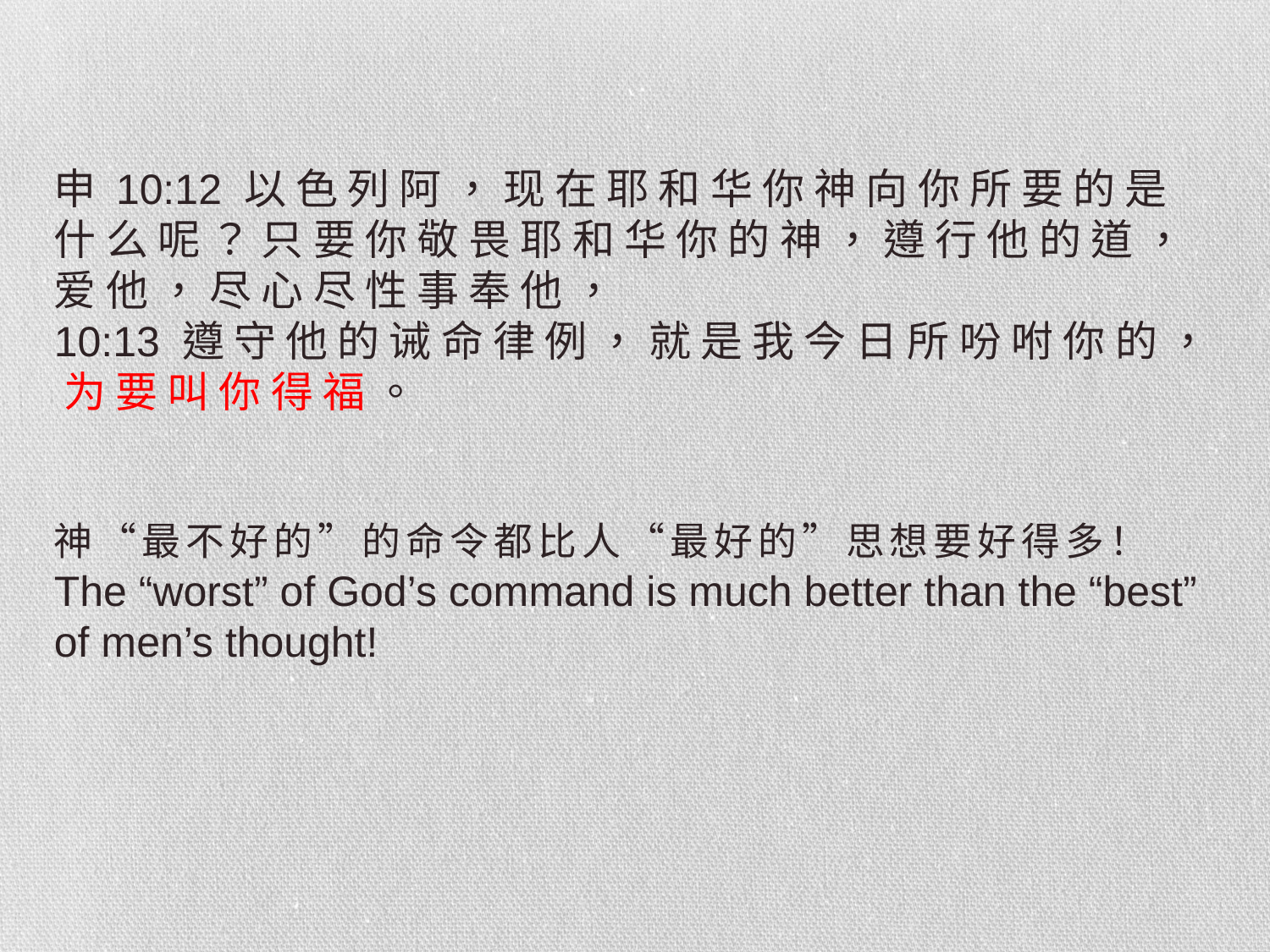

申 10:12 以 色 列 阿 ， 现 在 耶 和 华 你 神 向 你 所 要 的 是 什 么 呢 ？ 只 要 你 敬 畏 耶 和 华 你 的 神 ， 遵 行 他 的 道 ， 爱 他 ， 尽 心 尽 性 事 奉 他 ，
10:13 遵 守 他 的 诫 命 律 例 ， 就 是 我 今 日 所 吩 咐 你 的 ， 为 要 叫 你 得 福 。
神“最不好的”的命令都比人“最好的”思想要好得多！
The “worst” of God’s command is much better than the “best” of men’s thought!